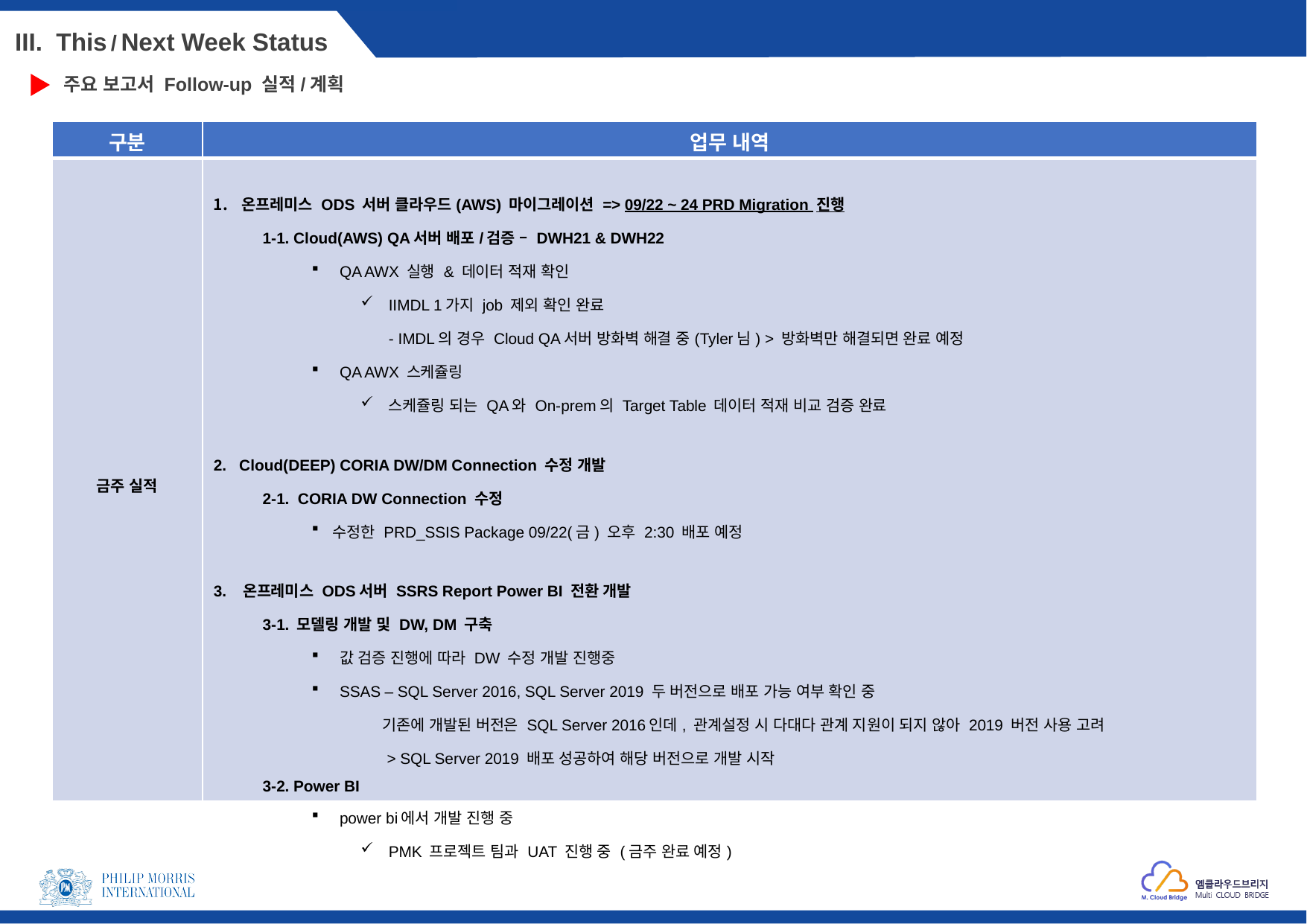

III.  This / Next Week Status
주요 보고서 Follow-up 실적/계획

| 구분 | 업무 내역 |
| --- | --- |
| 금주 실적 | 온프레미스 ODS 서버 클라우드(AWS) 마이그레이션 => 09/22 ~ 24 PRD Migration 진행 1-1. Cloud(AWS) QA서버 배포/검증 – DWH21 & DWH22 QA AWX 실행 & 데이터 적재 확인 IIMDL 1가지 job 제외 확인 완료 - IMDL의 경우 Cloud QA서버 방화벽 해결 중(Tyler님) > 방화벽만 해결되면 완료 예정 QA AWX 스케쥴링 스케쥴링 되는 QA와 On-prem의 Target Table 데이터 적재 비교 검증 완료 2. Cloud(DEEP) CORIA DW/DM Connection 수정 개발 2-1. CORIA DW Connection 수정 수정한 PRD\_SSIS Package 09/22(금) 오후 2:30 배포 예정 3. 온프레미스 ODS서버 SSRS Report Power BI 전환 개발 3-1. 모델링 개발 및 DW, DM 구축 값 검증 진행에 따라 DW 수정 개발 진행중 SSAS – SQL Server 2016, SQL Server 2019 두 버전으로 배포 가능 여부 확인 중 기존에 개발된 버전은 SQL Server 2016인데, 관계설정 시 다대다 관계 지원이 되지 않아 2019 버전 사용 고려 > SQL Server 2019 배포 성공하여 해당 버전으로 개발 시작 3-2. Power BI power bi에서 개발 진행 중 PMK 프로젝트 팀과 UAT 진행 중 (금주 완료 예정) |